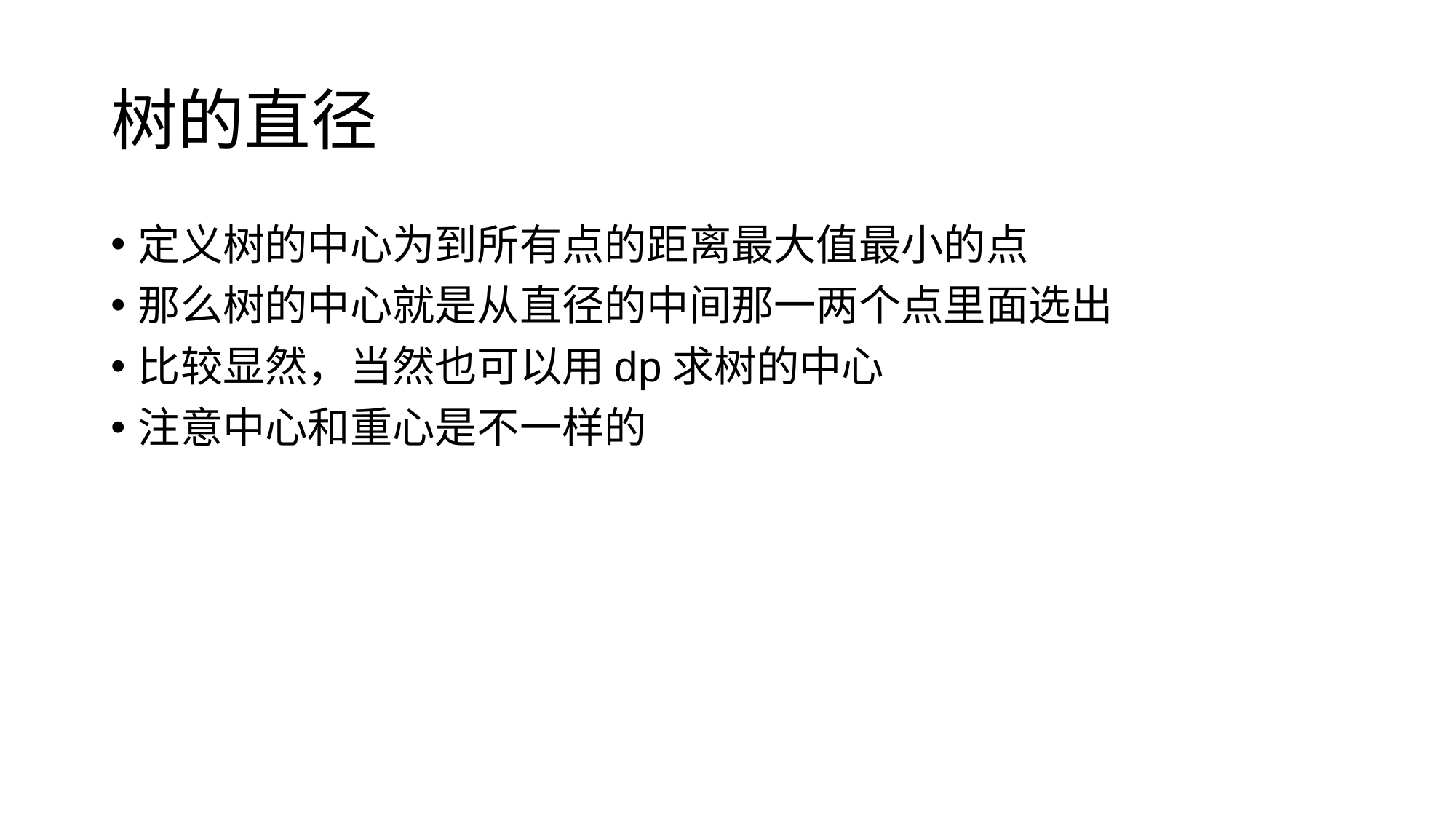

# 树的直径
定义树的中心为到所有点的距离最大值最小的点
那么树的中心就是从直径的中间那一两个点里面选出
比较显然，当然也可以用dp求树的中心
注意中心和重心是不一样的